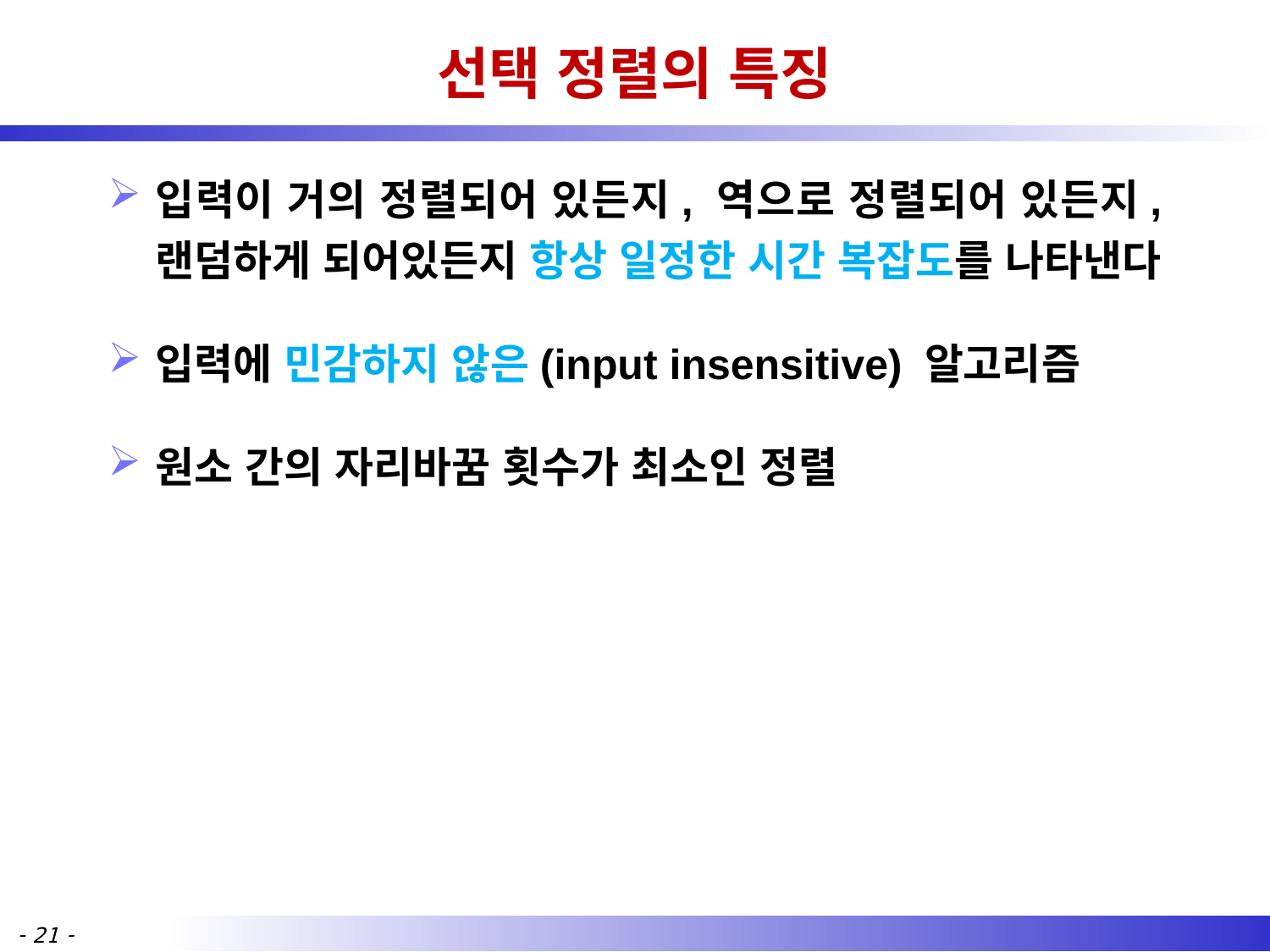

# 선택 정렬의 특징
입력이 거의 정렬되어 있든지, 역으로 정렬되어 있든지, 랜덤하게 되어있든지 항상 일정한 시간 복잡도를 나타낸다
입력에 민감하지 않은(input insensitive) 알고리즘
원소 간의 자리바꿈 횟수가 최소인 정렬
- 21 -